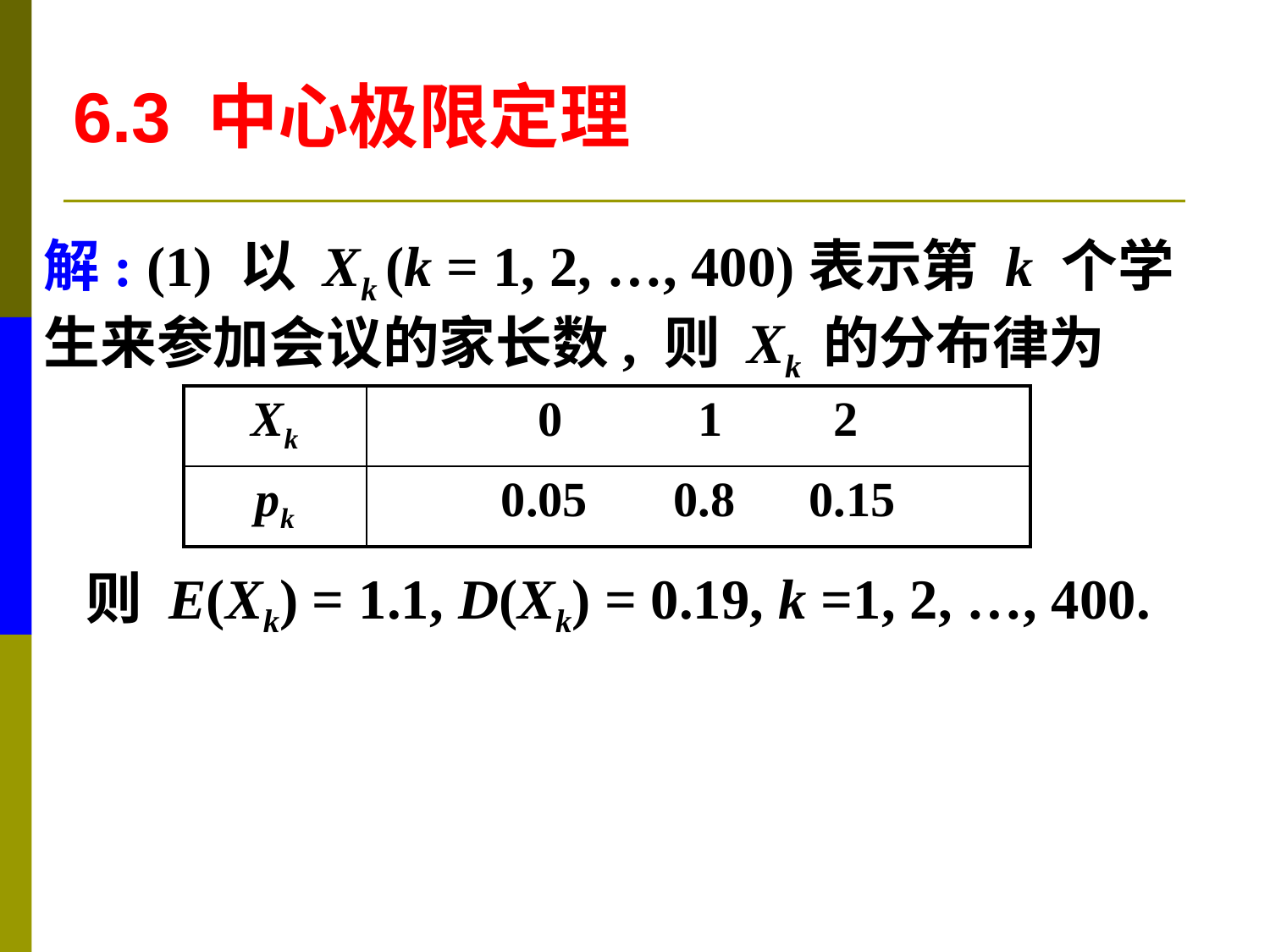

6.3 中心极限定理
解: (1) 以 Xk (k = 1, 2, …, 400)表示第 k 个学
生来参加会议的家长数, 则 Xk 的分布律为
| Xk | 0 1 2 |
| --- | --- |
| pk | 0.05 0.8 0.15 |
则 E(Xk) = 1.1, D(Xk) = 0.19, k =1, 2, …, 400.